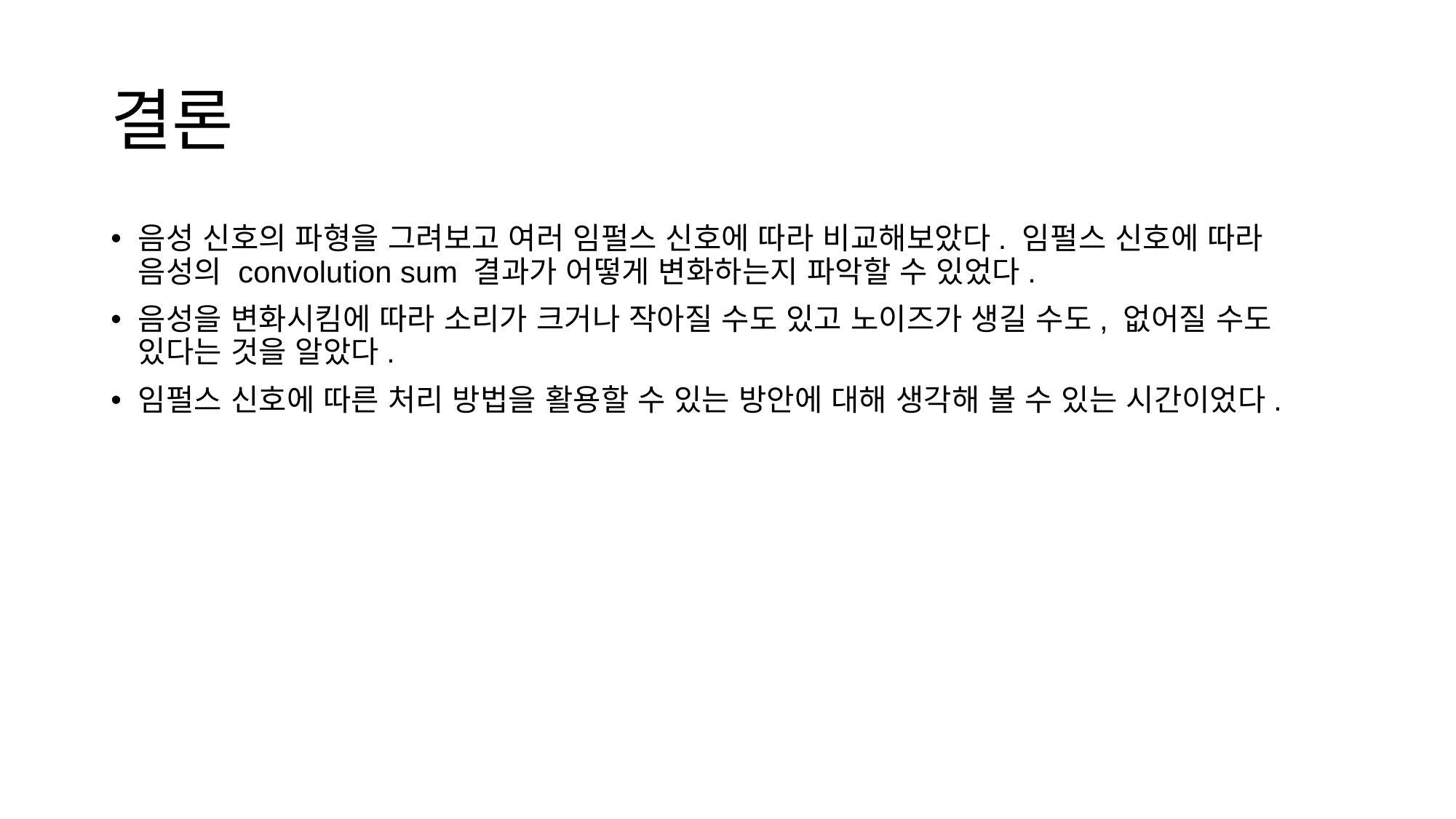

# 결론
음성 신호의 파형을 그려보고 여러 임펄스 신호에 따라 비교해보았다. 임펄스 신호에 따라 음성의 convolution sum 결과가 어떻게 변화하는지 파악할 수 있었다.
음성을 변화시킴에 따라 소리가 크거나 작아질 수도 있고 노이즈가 생길 수도, 없어질 수도 있다는 것을 알았다.
임펄스 신호에 따른 처리 방법을 활용할 수 있는 방안에 대해 생각해 볼 수 있는 시간이었다.